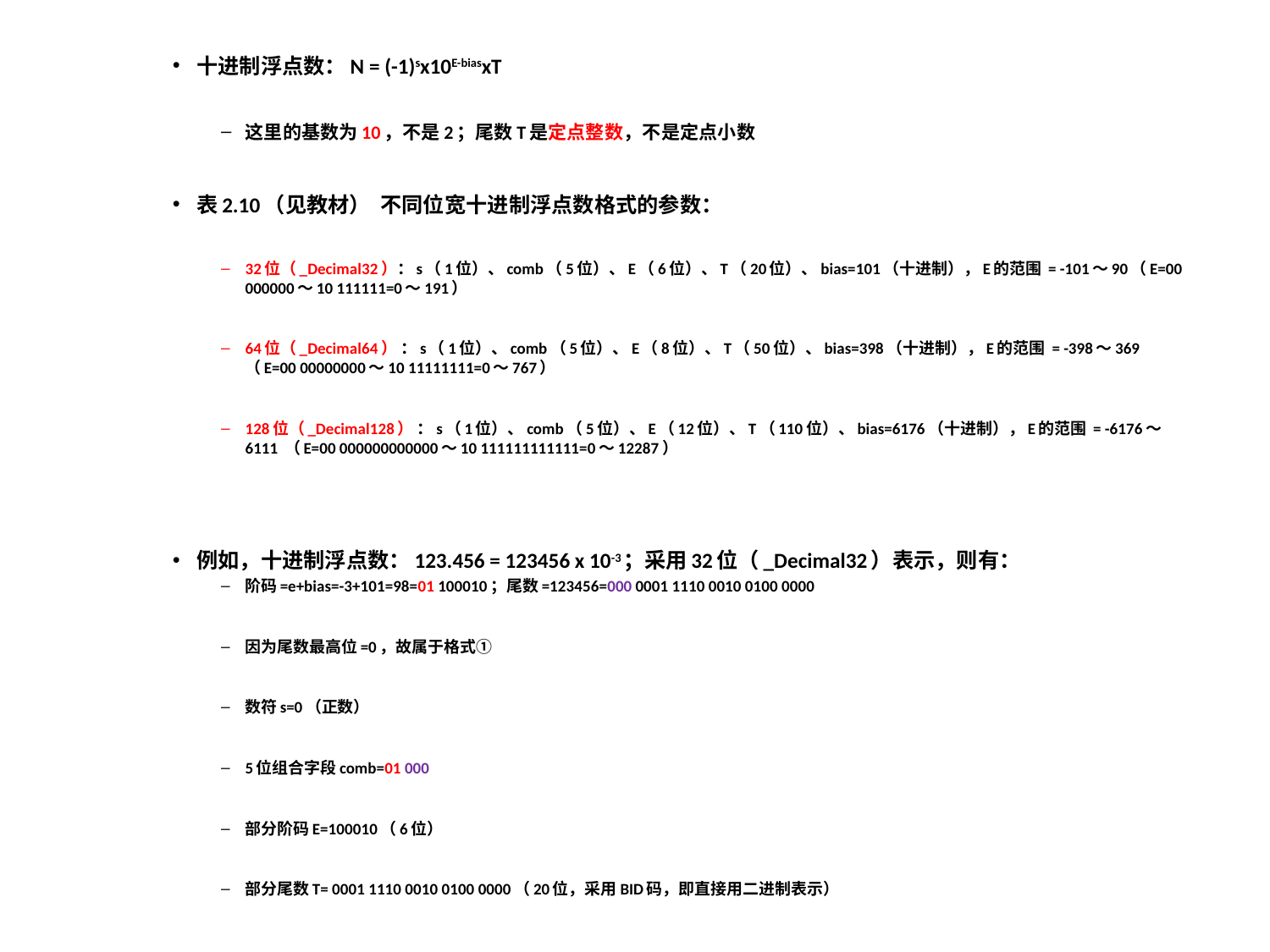

十进制浮点数：N = (-1)sx10E-biasxT

这里的基数为10，不是2；尾数T是定点整数，不是定点小数

表2.10（见教材）  不同位宽十进制浮点数格式的参数：

32位（_Decimal32）：s（1位）、comb（5位）、E（6位）、T（20位）、bias=101（十进制），E的范围 = -101～90（E=00 000000～10 111111=0～191）

64位（_Decimal64） ：s（1位）、comb（5位）、E（8位）、T（50位）、bias=398（十进制），E的范围 = -398～369 （E=00 00000000～10 11111111=0～767）

128位（_Decimal128） ：s（1位）、comb（5位）、E（12位）、T（110位）、bias=6176（十进制），E的范围 = -6176～6111 （E=00 000000000000～10 111111111111=0～12287）

例如，十进制浮点数：123.456 = 123456 x 10-3；采用32位（_Decimal32）表示，则有：
阶码=e+bias=-3+101=98=01 100010；尾数=123456=000 0001 1110 0010 0100 0000

因为尾数最高位=0，故属于格式①

数符s=0（正数）

5位组合字段comb=01 000

部分阶码E=100010（6位）

部分尾数T= 0001 1110 0010 0100 0000（20位，采用BID码，即直接用二进制表示）